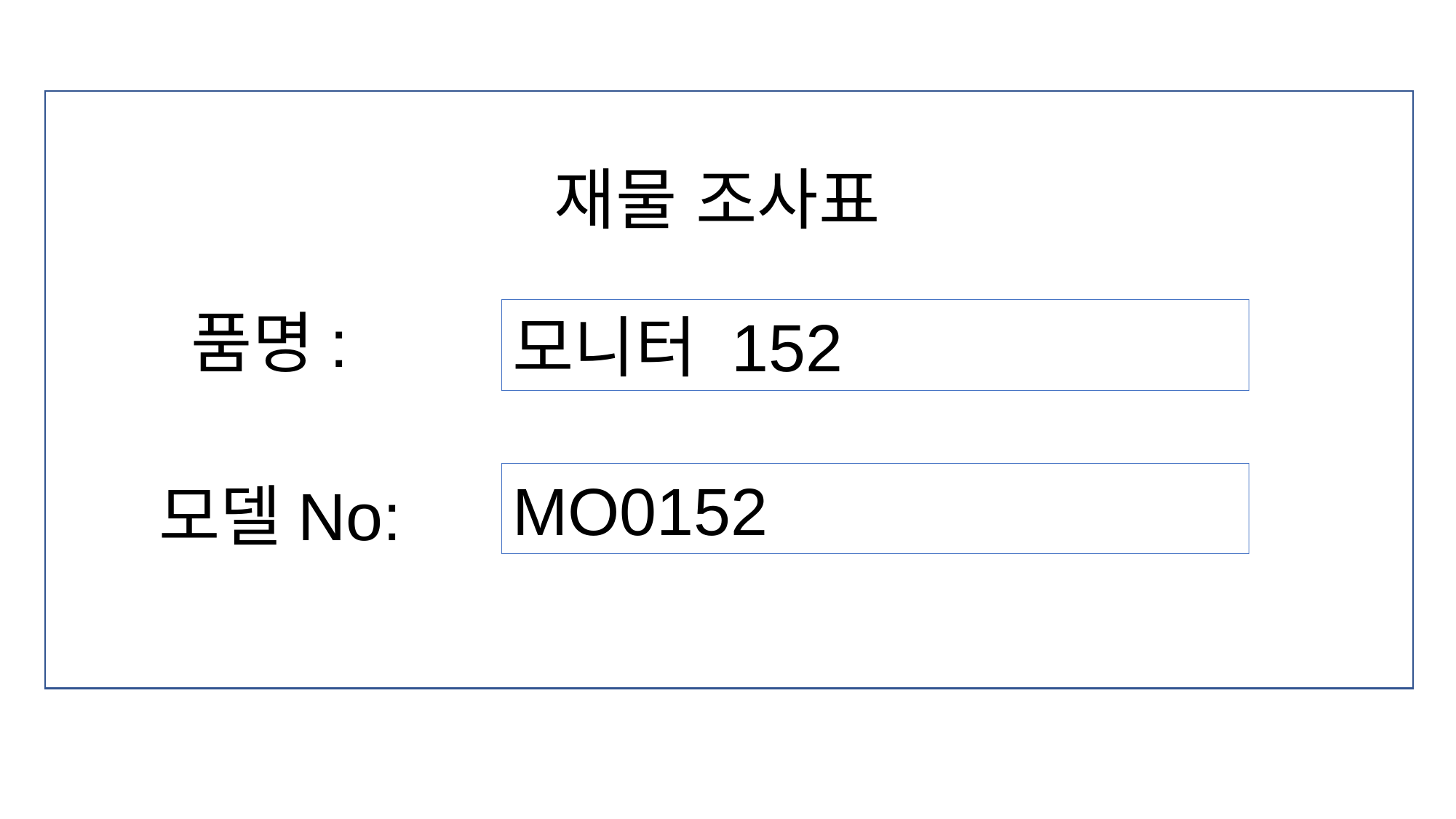

재물 조사표
품명:
모니터 152
MO0152
모델No: